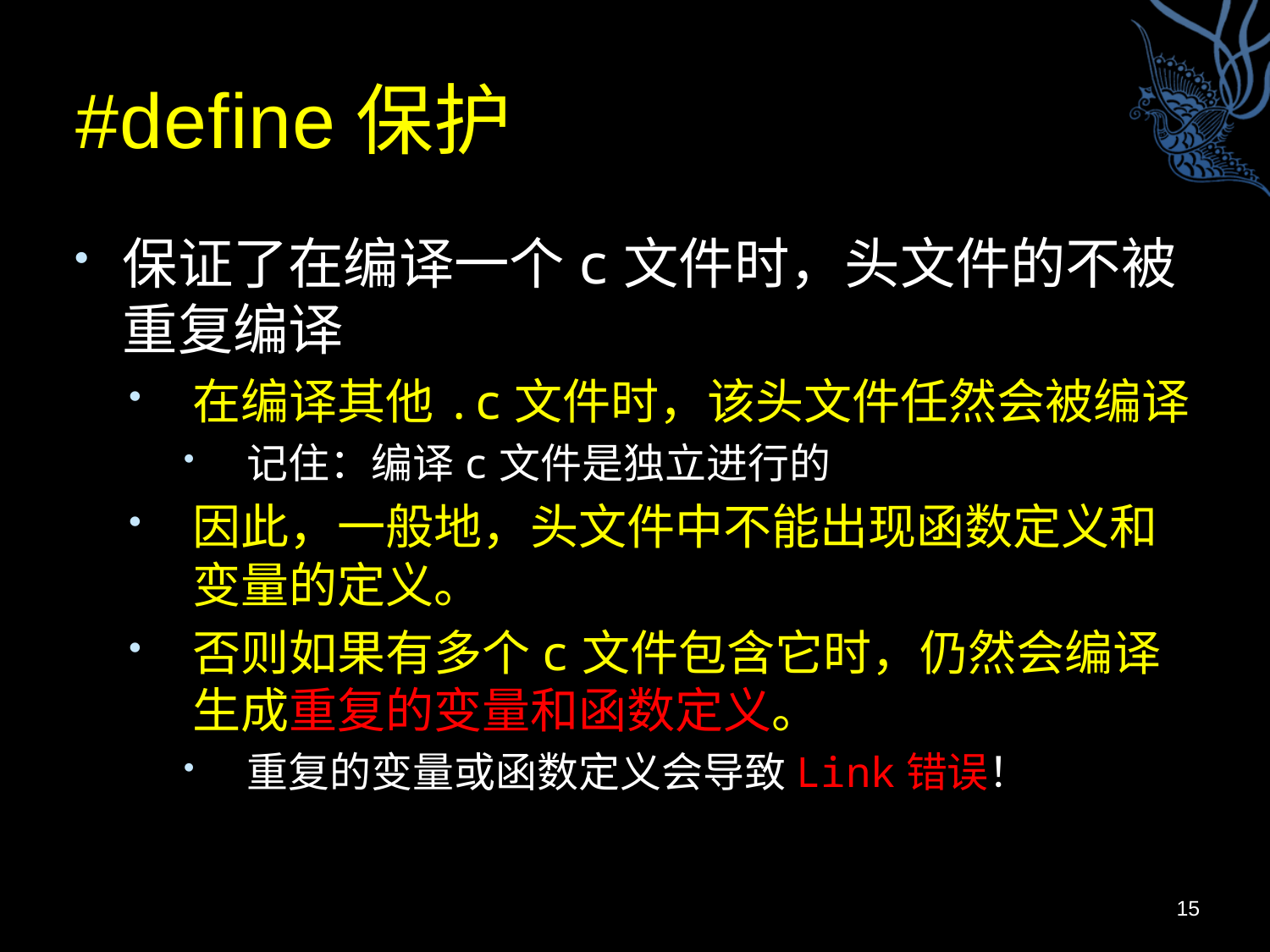

# #define保护
保证了在编译一个c文件时，头文件的不被重复编译
在编译其他.c文件时，该头文件任然会被编译
记住：编译c文件是独立进行的
因此，一般地，头文件中不能出现函数定义和变量的定义。
否则如果有多个c文件包含它时，仍然会编译生成重复的变量和函数定义。
重复的变量或函数定义会导致Link错误！

15